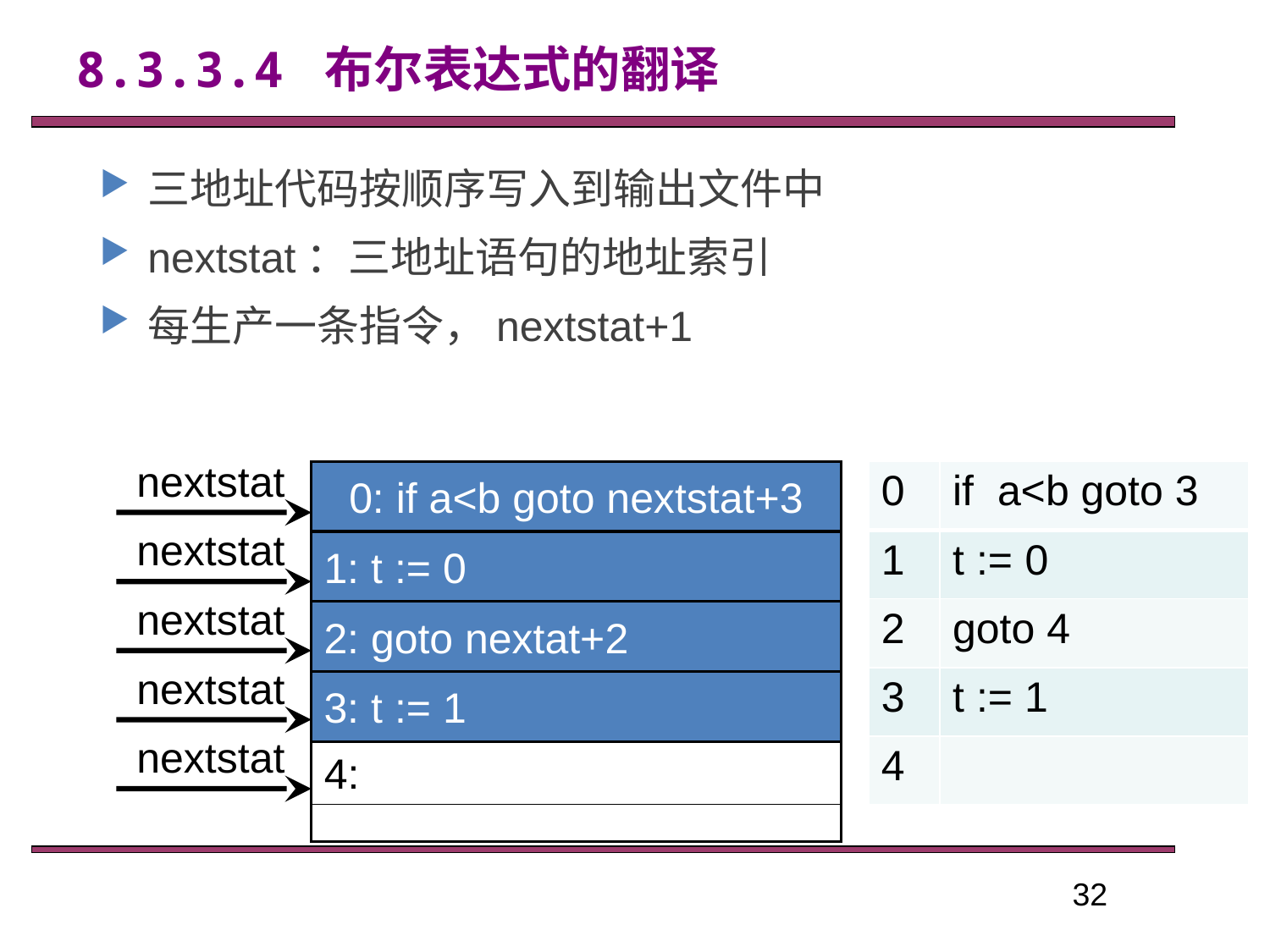

8.3.3.4 布尔表达式的翻译
三地址代码按顺序写入到输出文件中
nextstat：三地址语句的地址索引
每生产一条指令，nextstat+1
nextstat

| 0 | if a<b goto 3 |
| --- | --- |
| 1 | t := 0 |
| 2 | goto 4 |
| 3 | t := 1 |
| 4 |  |
0: if a<b goto nextstat+3

nextstat

1: t := 0
nextstat

2: goto nextat+2
nextstat

3: t := 1
nextstat

4:
32